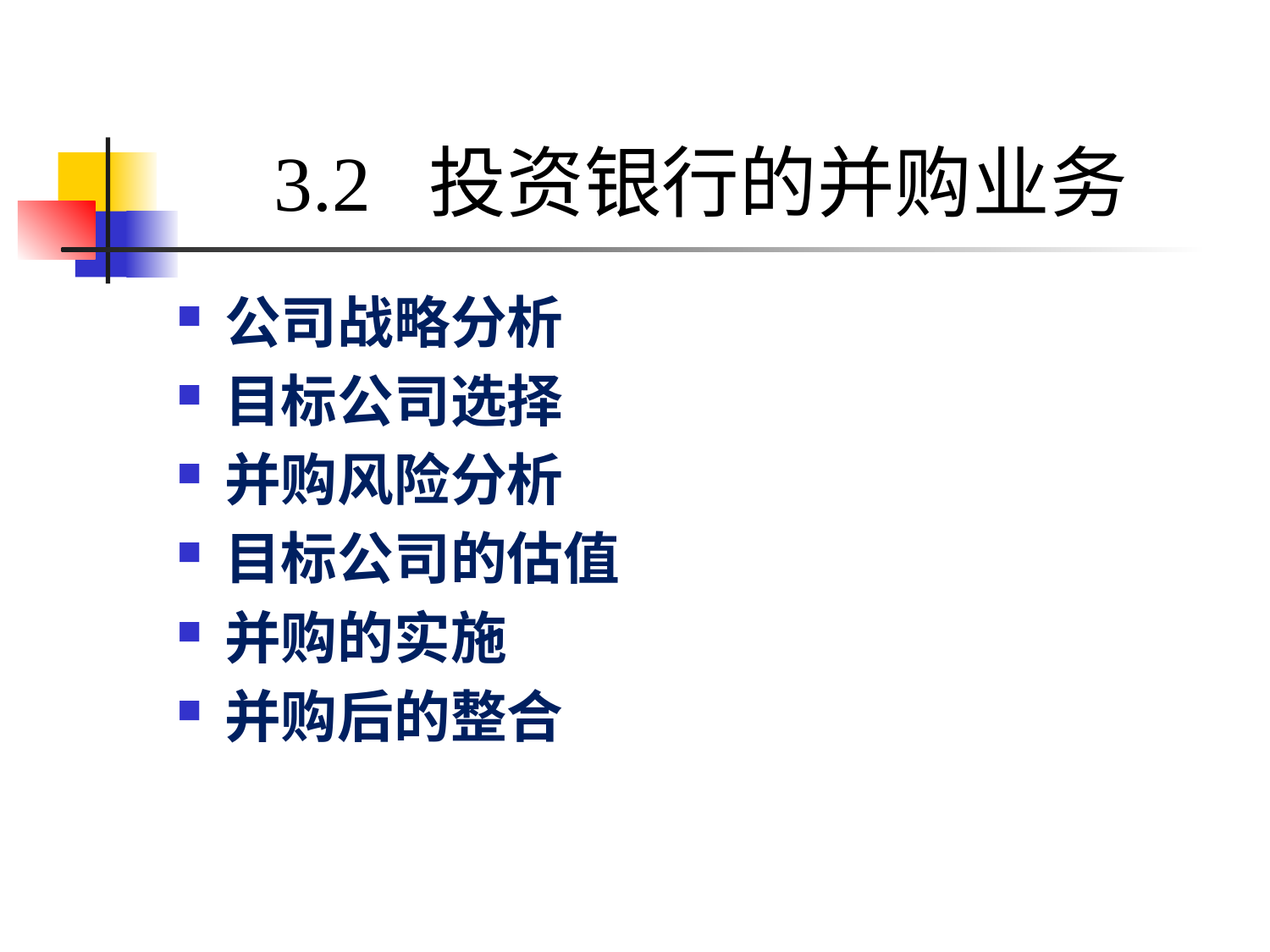

# 3.2  投资银行的并购业务
公司战略分析
目标公司选择
并购风险分析
目标公司的估值
并购的实施
并购后的整合